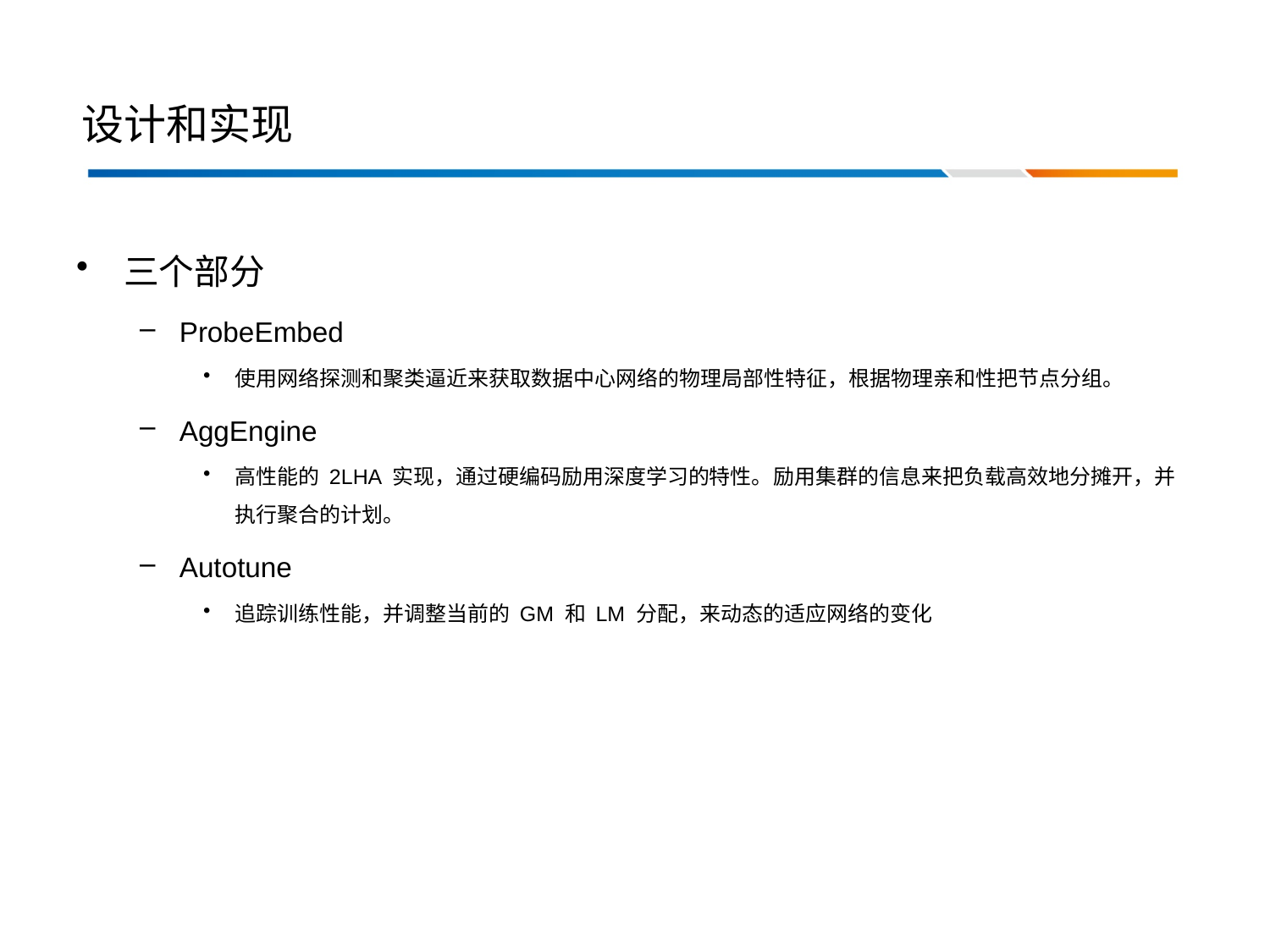

# 设计和实现
三个部分
ProbeEmbed
使用网络探测和聚类逼近来获取数据中心网络的物理局部性特征，根据物理亲和性把节点分组。
AggEngine
高性能的 2LHA 实现，通过硬编码励用深度学习的特性。励用集群的信息来把负载高效地分摊开，并执行聚合的计划。
Autotune
追踪训练性能，并调整当前的 GM 和 LM 分配，来动态的适应网络的变化